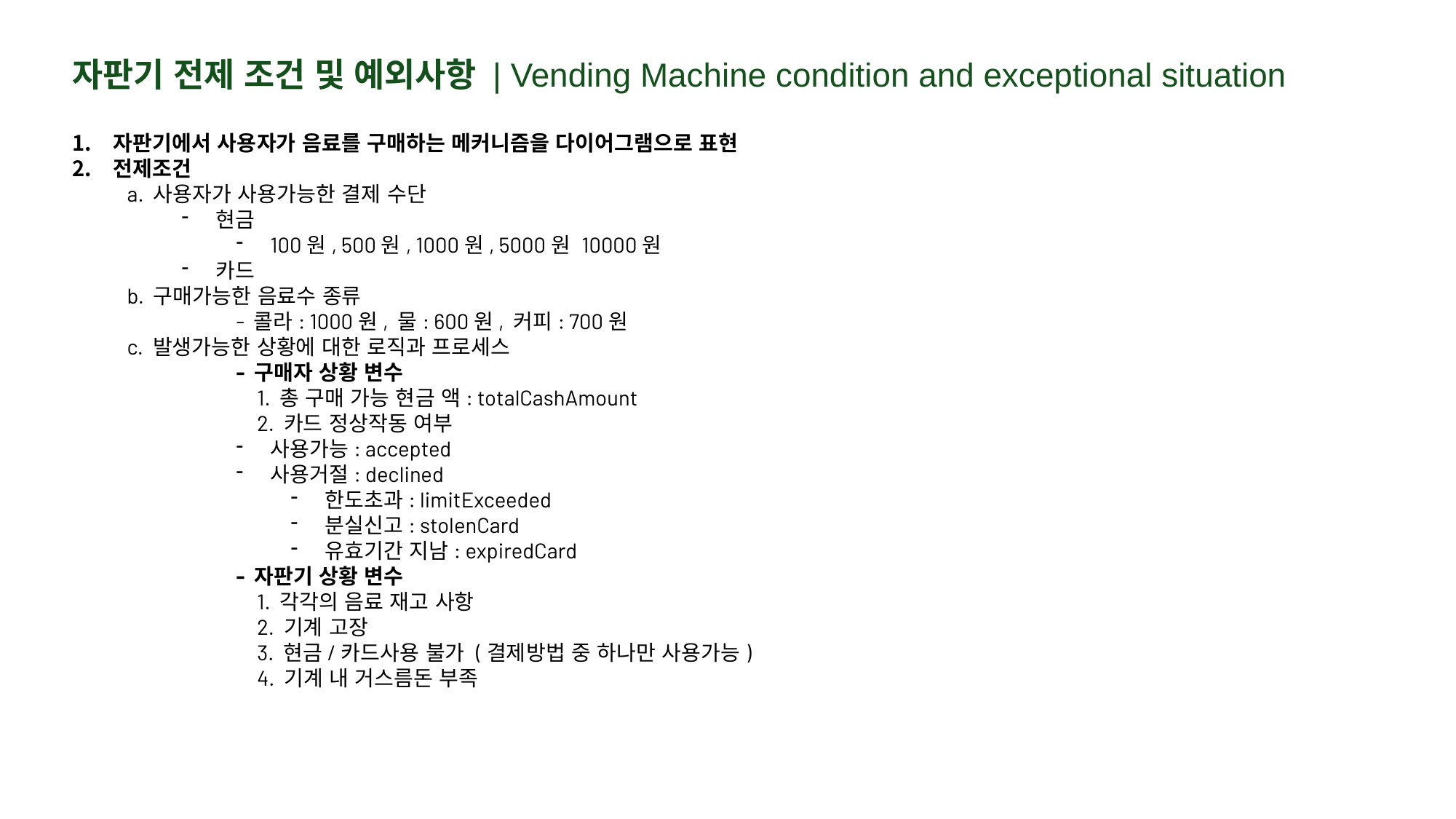

# 자판기 전제 조건 및 예외사항 | Vending Machine condition and exceptional situation
자판기에서 사용자가 음료를 구매하는 메커니즘을 다이어그램으로 표현
전제조건
a. 사용자가 사용가능한 결제 수단
현금
100원, 500원, 1000원, 5000원 10000원
카드
b. 구매가능한 음료수 종류
	- 콜라: 1000원, 물: 600원, 커피: 700원
c. 발생가능한 상황에 대한 로직과 프로세스
	- 구매자 상황 변수
	     1. 총 구매 가능 현금 액: totalCashAmount
	     2. 카드 정상작동 여부
사용가능: accepted
사용거절: declined
한도초과: limitExceeded
분실신고: stolenCard
유효기간 지남: expiredCard
	- 자판기 상황 변수
	     1. 각각의 음료 재고 사항
	     2. 기계 고장
	     3. 현금/카드사용 불가 (결제방법 중 하나만 사용가능)
	     4. 기계 내 거스름돈 부족